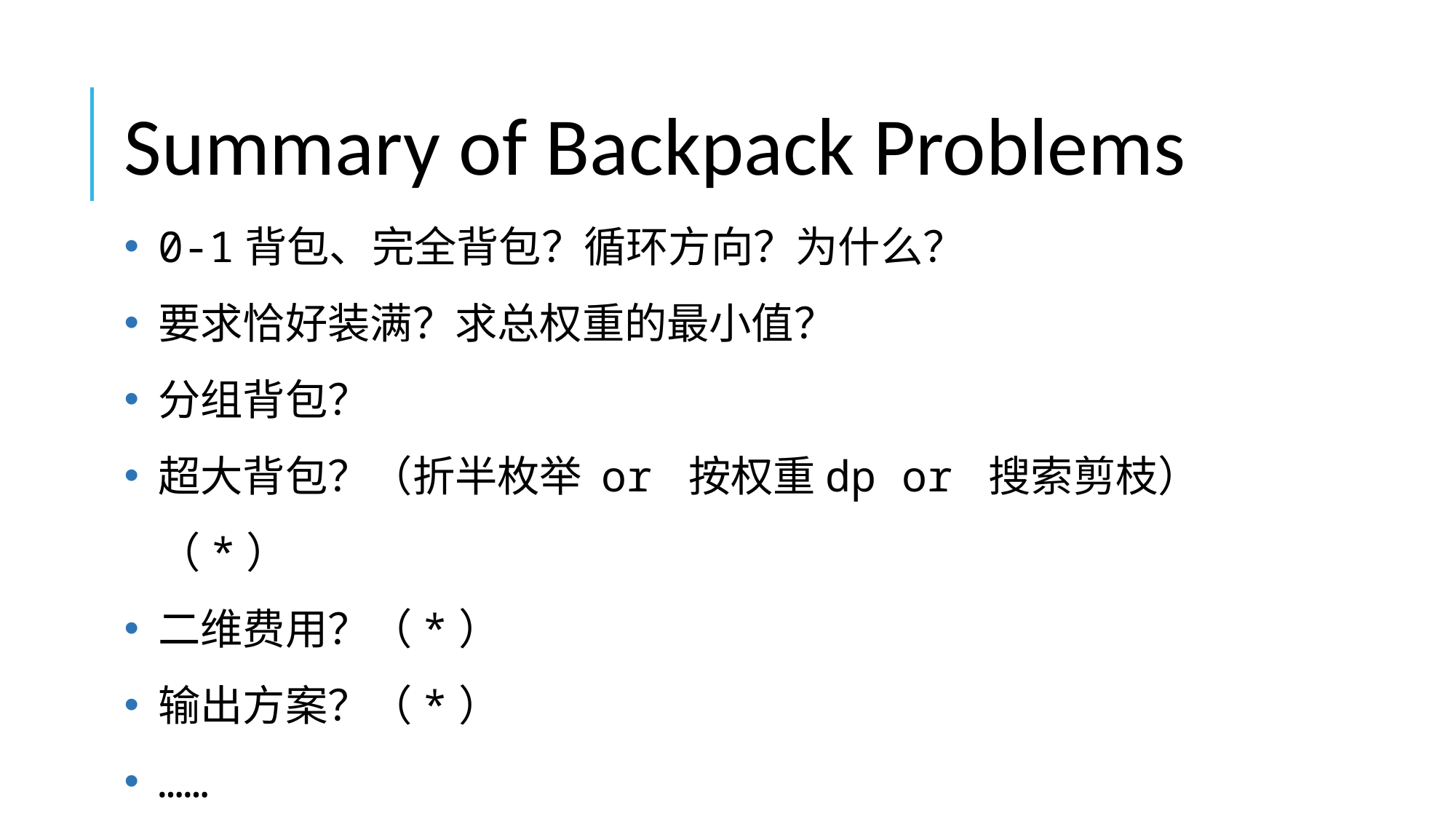

Summary of Backpack Problems
0-1背包、完全背包？循环方向？为什么？
要求恰好装满？求总权重的最小值？
分组背包？
超大背包？（折半枚举 or 按权重dp or 搜索剪枝）（*）
二维费用？（*）
输出方案？（*）
……
见《背包九讲》！